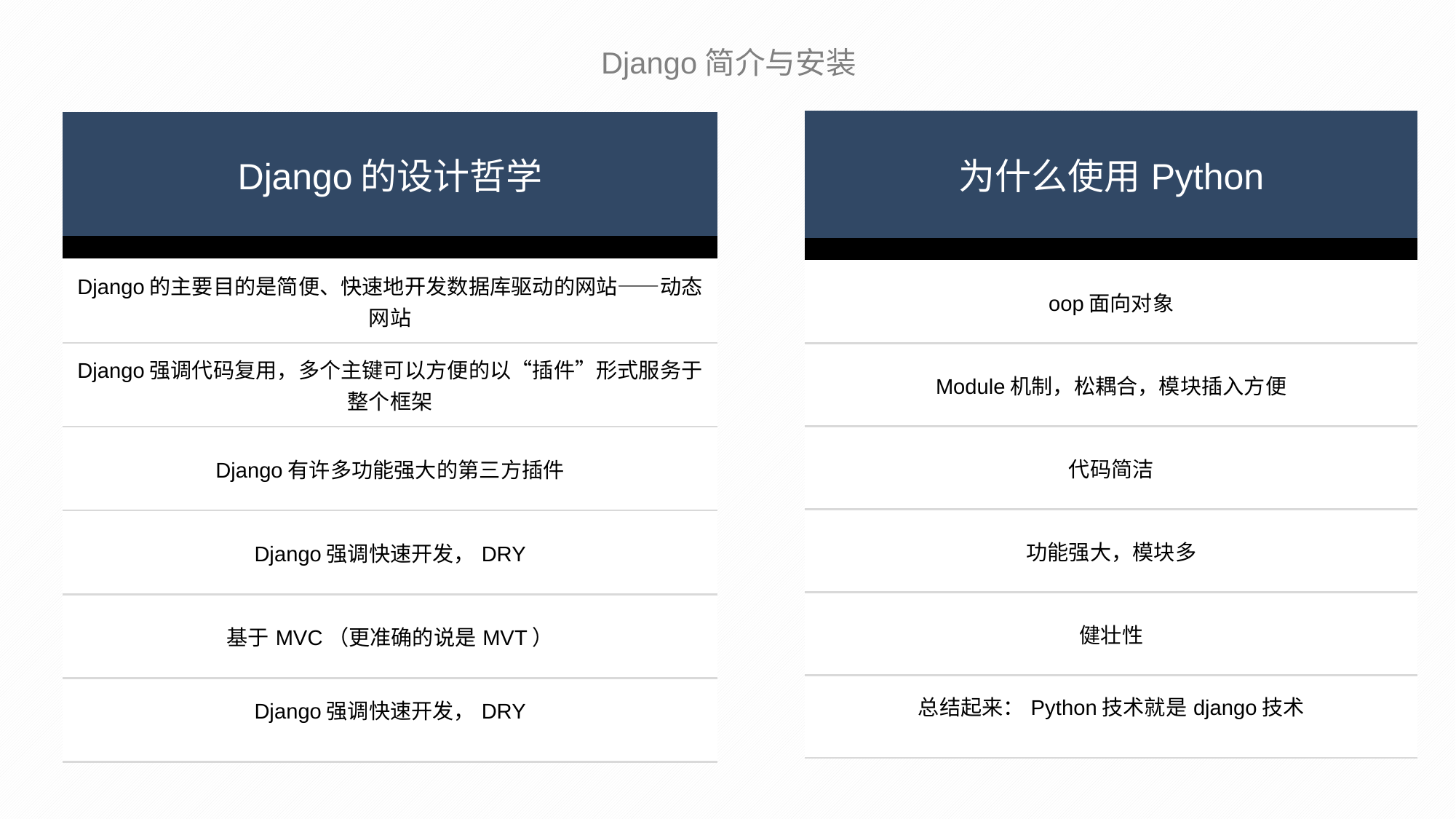

Django简介与安装
| 为什么使用Python |
| --- |
|  |
| oop面向对象 |
| Module机制，松耦合，模块插入方便 |
| 代码简洁 |
| 功能强大，模块多 |
| 健壮性 |
| 总结起来：Python技术就是django技术 |
| Django的设计哲学 |
| --- |
|  |
| Django的主要目的是简便、快速地开发数据库驱动的网站——动态网站 |
| Django强调代码复用，多个主键可以方便的以“插件”形式服务于整个框架 |
| Django有许多功能强大的第三方插件 |
| Django强调快速开发，DRY |
| 基于MVC（更准确的说是MVT） |
| Django强调快速开发，DRY |